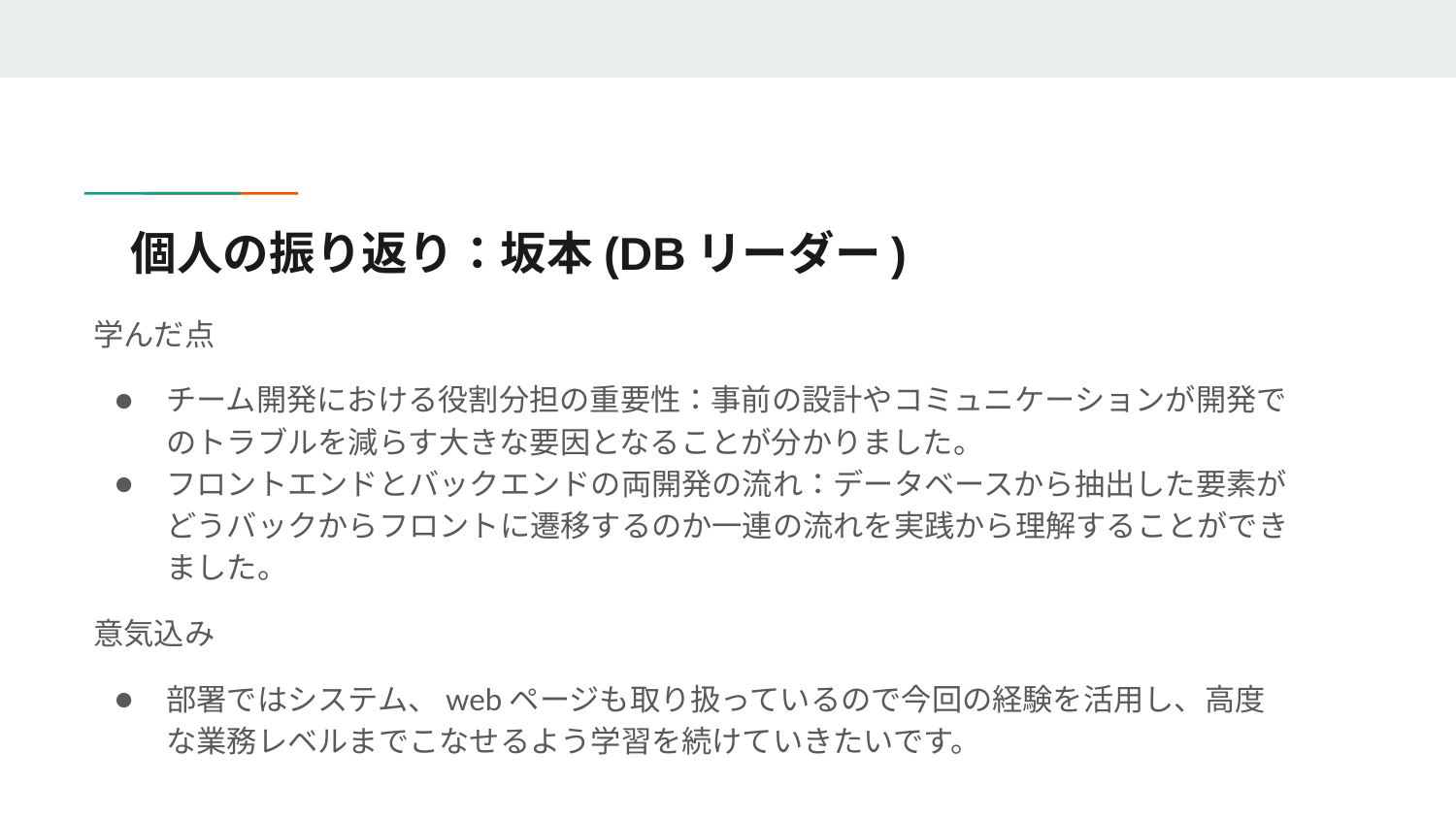

# 個人の振り返り：坂本(DBリーダー)
学んだ点
チーム開発における役割分担の重要性：事前の設計やコミュニケーションが開発でのトラブルを減らす大きな要因となることが分かりました。
フロントエンドとバックエンドの両開発の流れ：データベースから抽出した要素がどうバックからフロントに遷移するのか一連の流れを実践から理解することができました。
意気込み
部署ではシステム、webページも取り扱っているので今回の経験を活用し、高度な業務レベルまでこなせるよう学習を続けていきたいです。